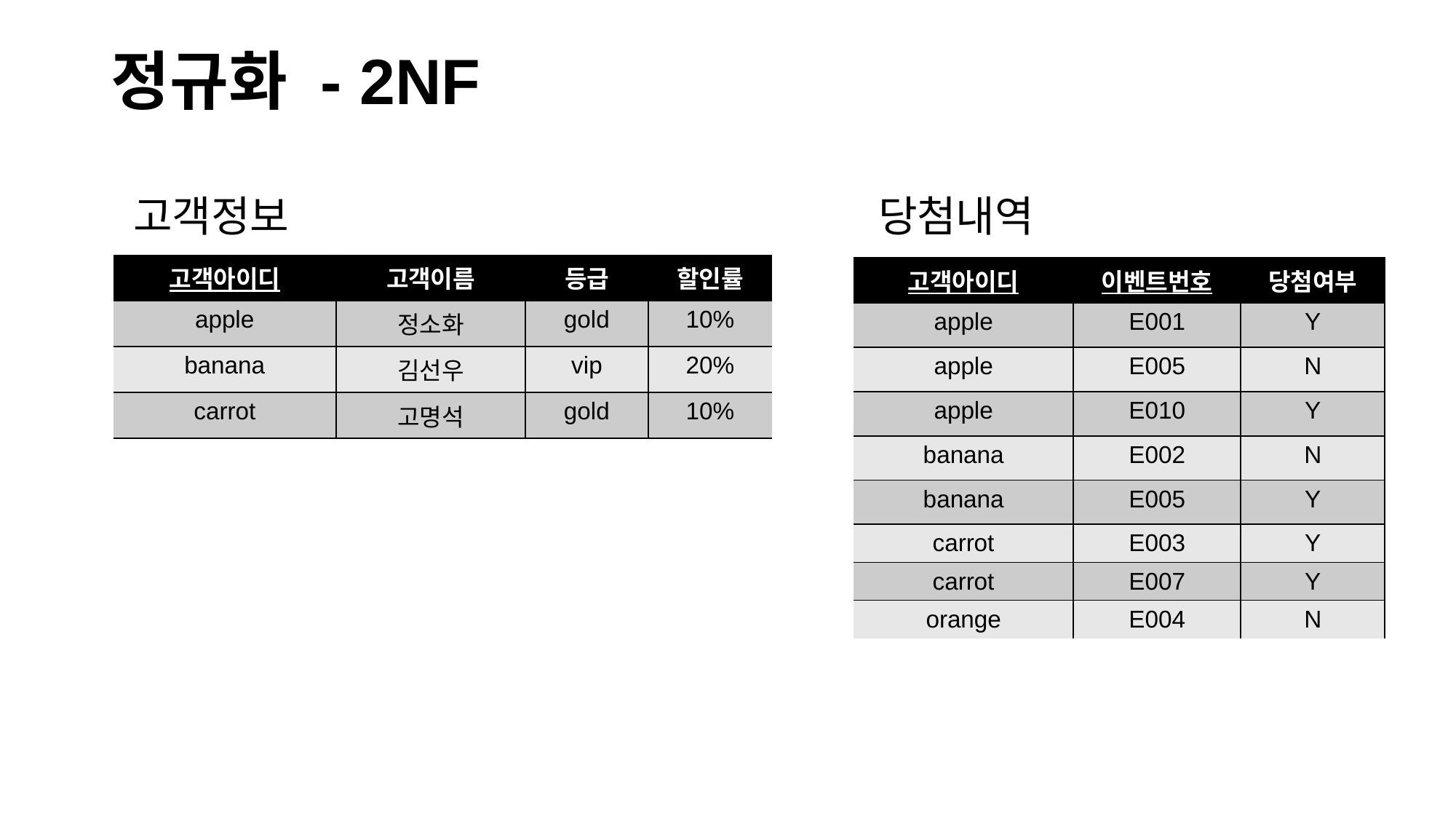

# 정규화 - 2NF
고객정보
당첨내역
| 고객아이디 | 고객이름 | 등급 | 할인률 |
| --- | --- | --- | --- |
| apple | 정소화 | gold | 10% |
| banana | 김선우 | vip | 20% |
| carrot | 고명석 | gold | 10% |
| 고객아이디 | 이벤트번호 | 당첨여부 |
| --- | --- | --- |
| apple | E001 | Y |
| apple | E005 | N |
| apple | E010 | Y |
| banana | E002 | N |
| banana | E005 | Y |
| carrot | E003 | Y |
| carrot | E007 | Y |
| orange | E004 | N |